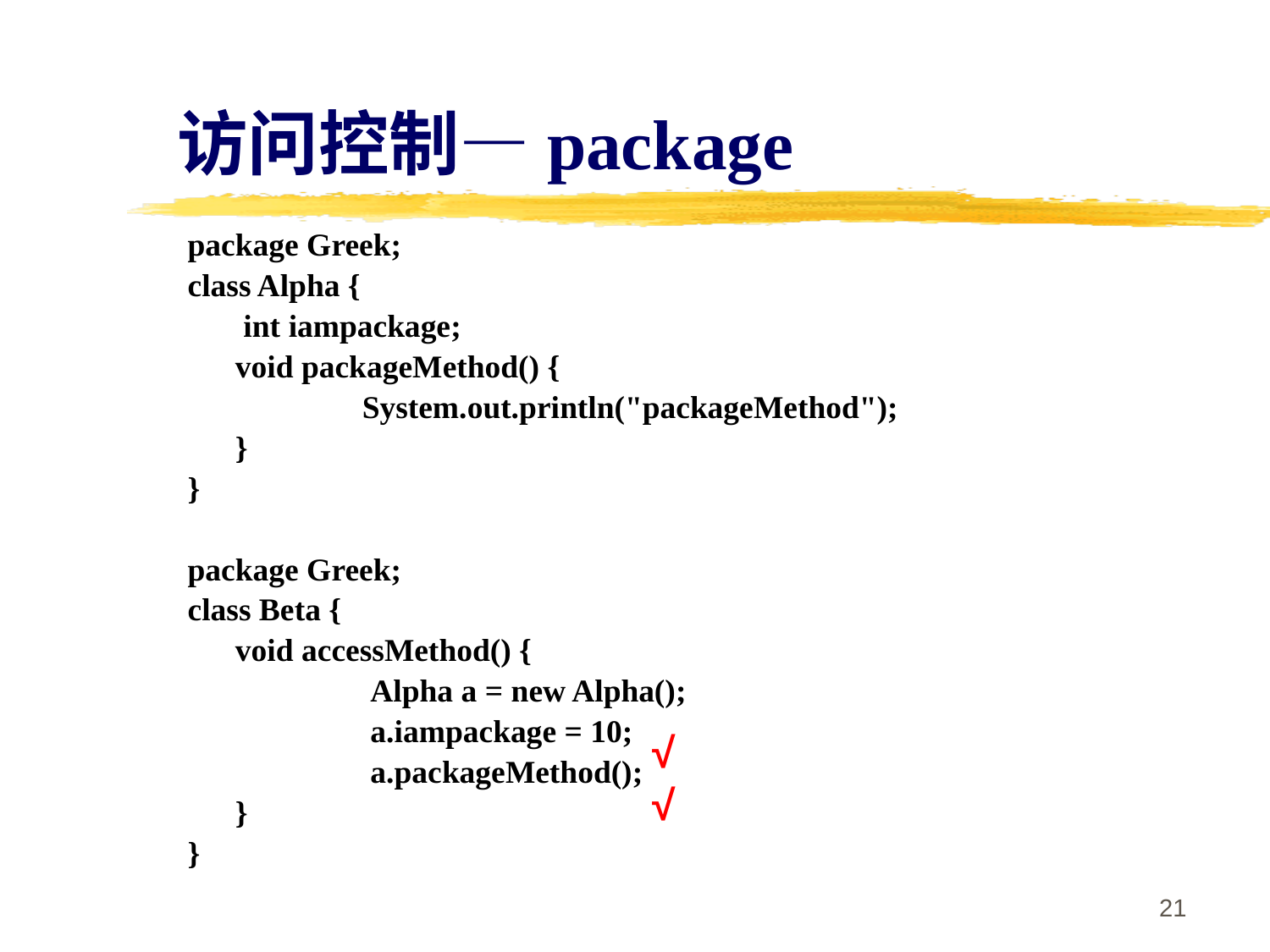

# 访问控制—package
package Greek;
class Alpha {
	 int iampackage;
	void packageMethod() {
		System.out.println("packageMethod");
	}
}

package Greek;
class Beta {
	void accessMethod() {
		 Alpha a = new Alpha();
		 a.iampackage = 10;
		 a.packageMethod();
	}
}
√
√
21